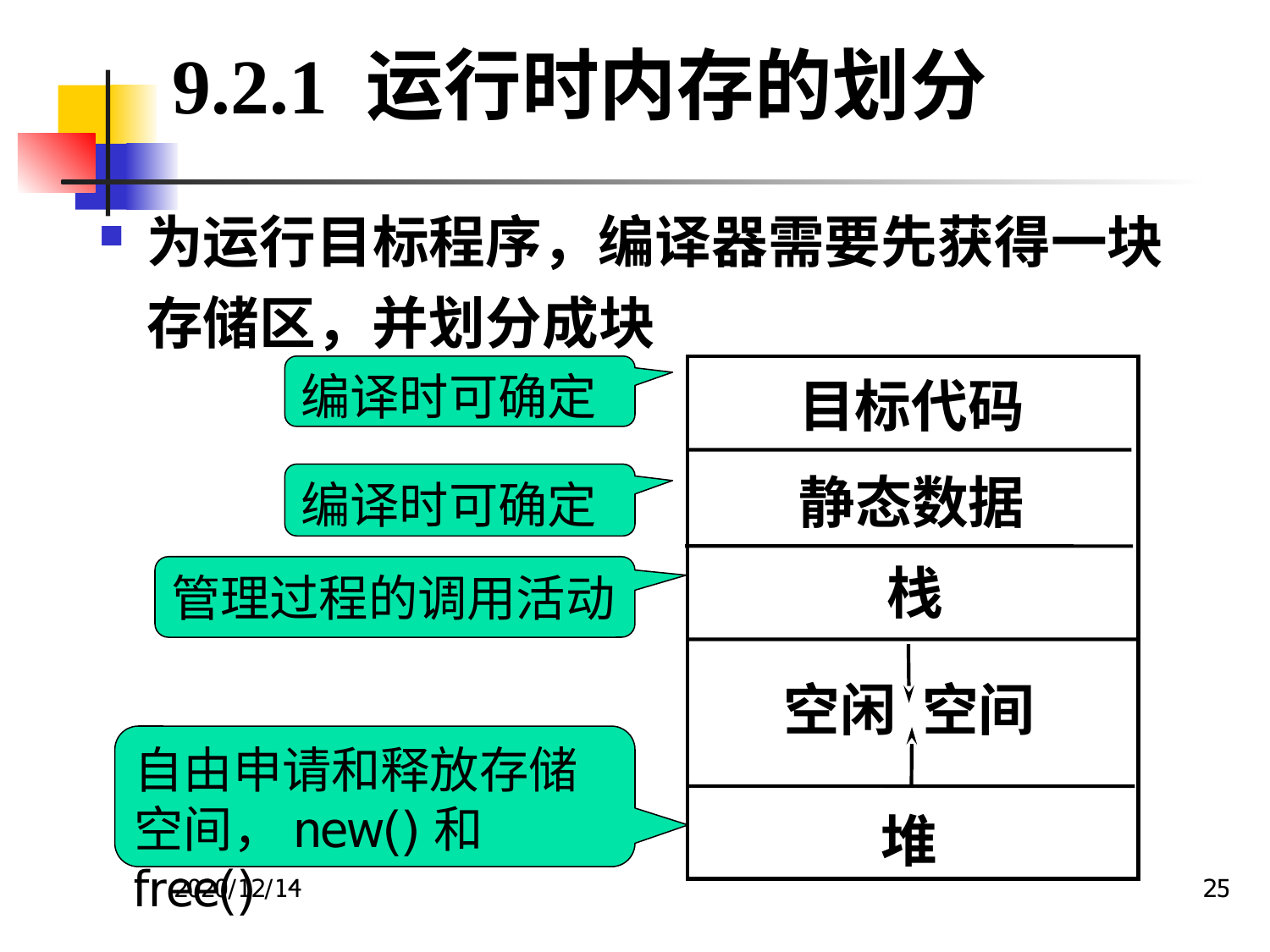

# 9.2.1 运行时内存的划分
为运行目标程序，编译器需要先获得一块存储区，并划分成块
编译时可确定

目标代码

静态数据
编译时可确定

栈

管理过程的调用活动

空闲  空间
自由申请和释放存储空间，new()和 free()

堆
2020/12/14
25